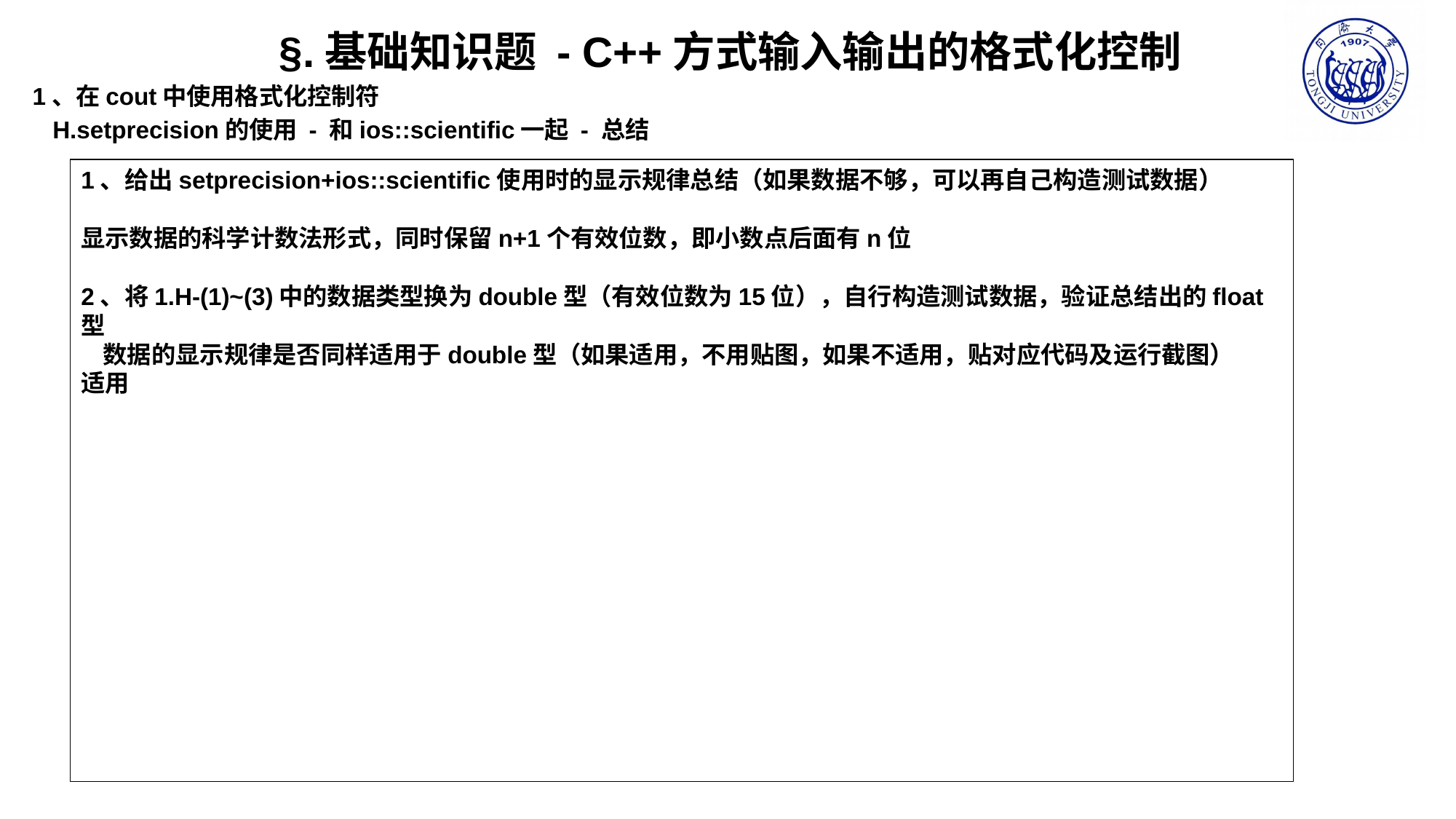

§.基础知识题 - C++方式输入输出的格式化控制
1、在cout中使用格式化控制符
   H.setprecision的使用 - 和ios::scientific一起 - 总结
1、给出setprecision+ios::scientific使用时的显示规律总结（如果数据不够，可以再自己构造测试数据）

显示数据的科学计数法形式，同时保留n+1个有效位数，即小数点后面有n位

2、将1.H-(1)~(3)中的数据类型换为double型（有效位数为15位），自行构造测试数据，验证总结出的float型
   数据的显示规律是否同样适用于double型（如果适用，不用贴图，如果不适用，贴对应代码及运行截图）
适用